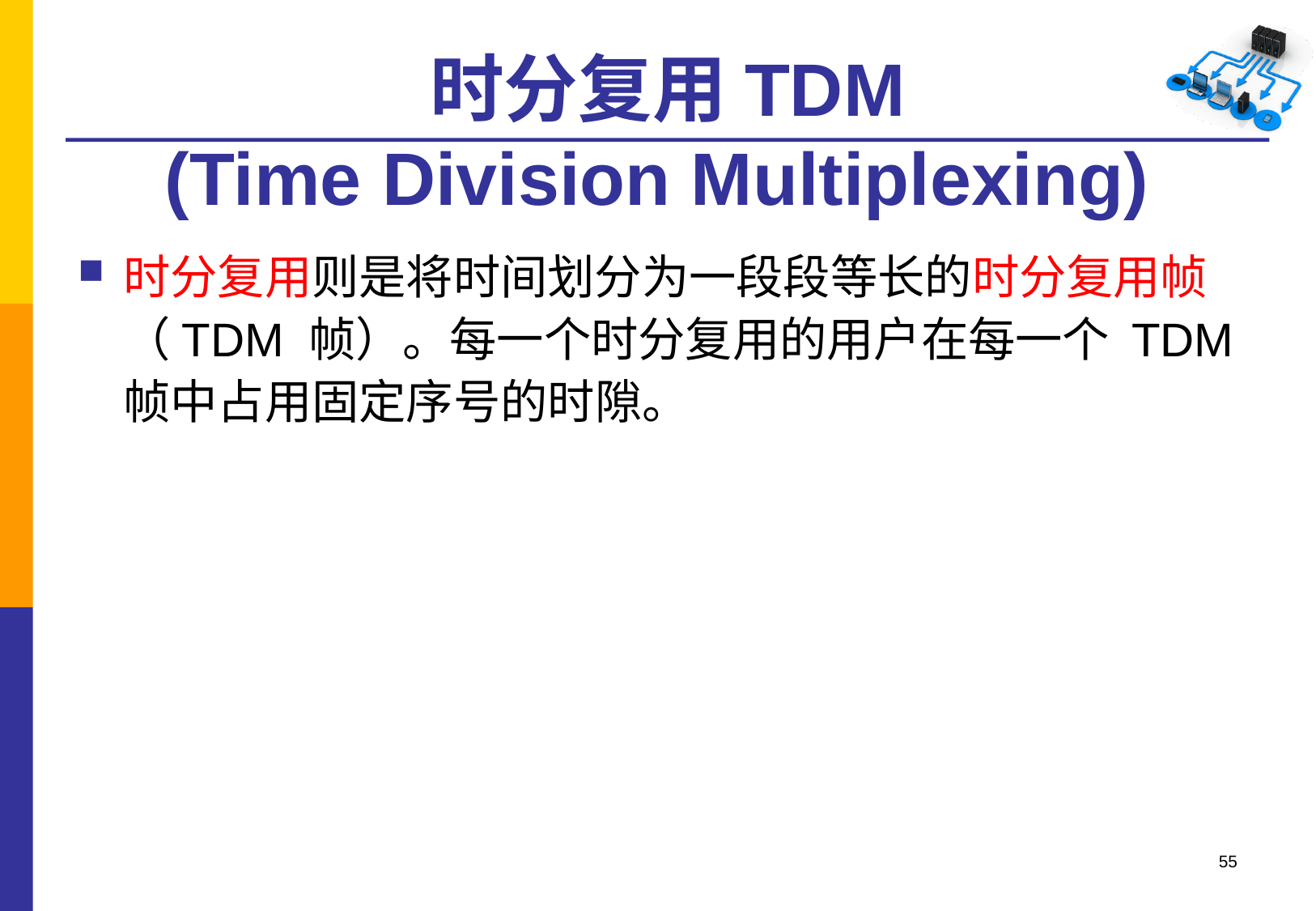

# 时分复用TDM (Time Division Multiplexing)
时分复用则是将时间划分为一段段等长的时分复用帧（TDM 帧）。每一个时分复用的用户在每一个 TDM 帧中占用固定序号的时隙。
55